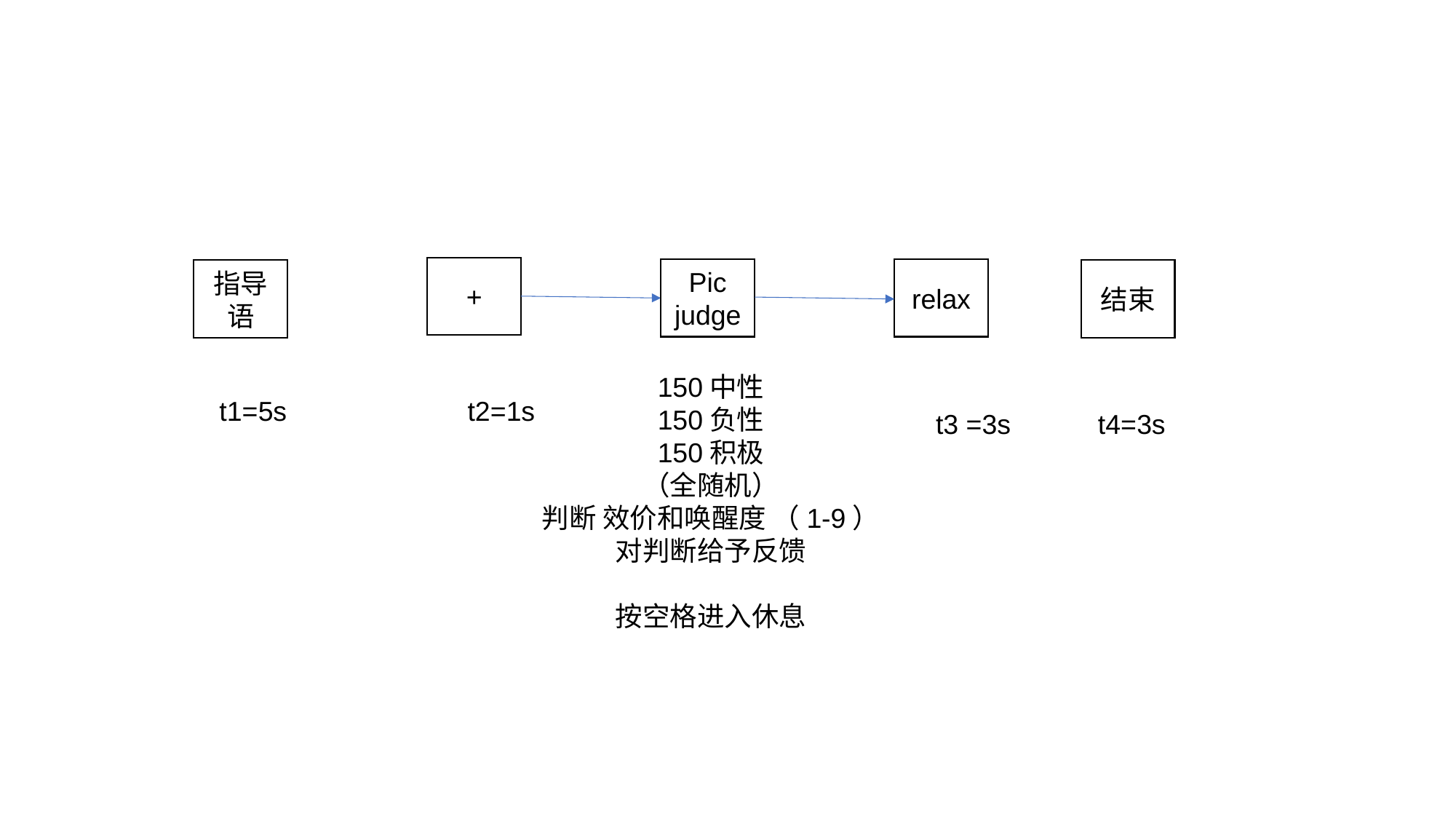

+
Pic
judge
relax
指导语
结束
150中性
150负性
150积极
（全随机）
判断 效价和唤醒度 （1-9）
对判断给予反馈

按空格进入休息
t1=5s
t2=1s
 t3 =3s
t4=3s